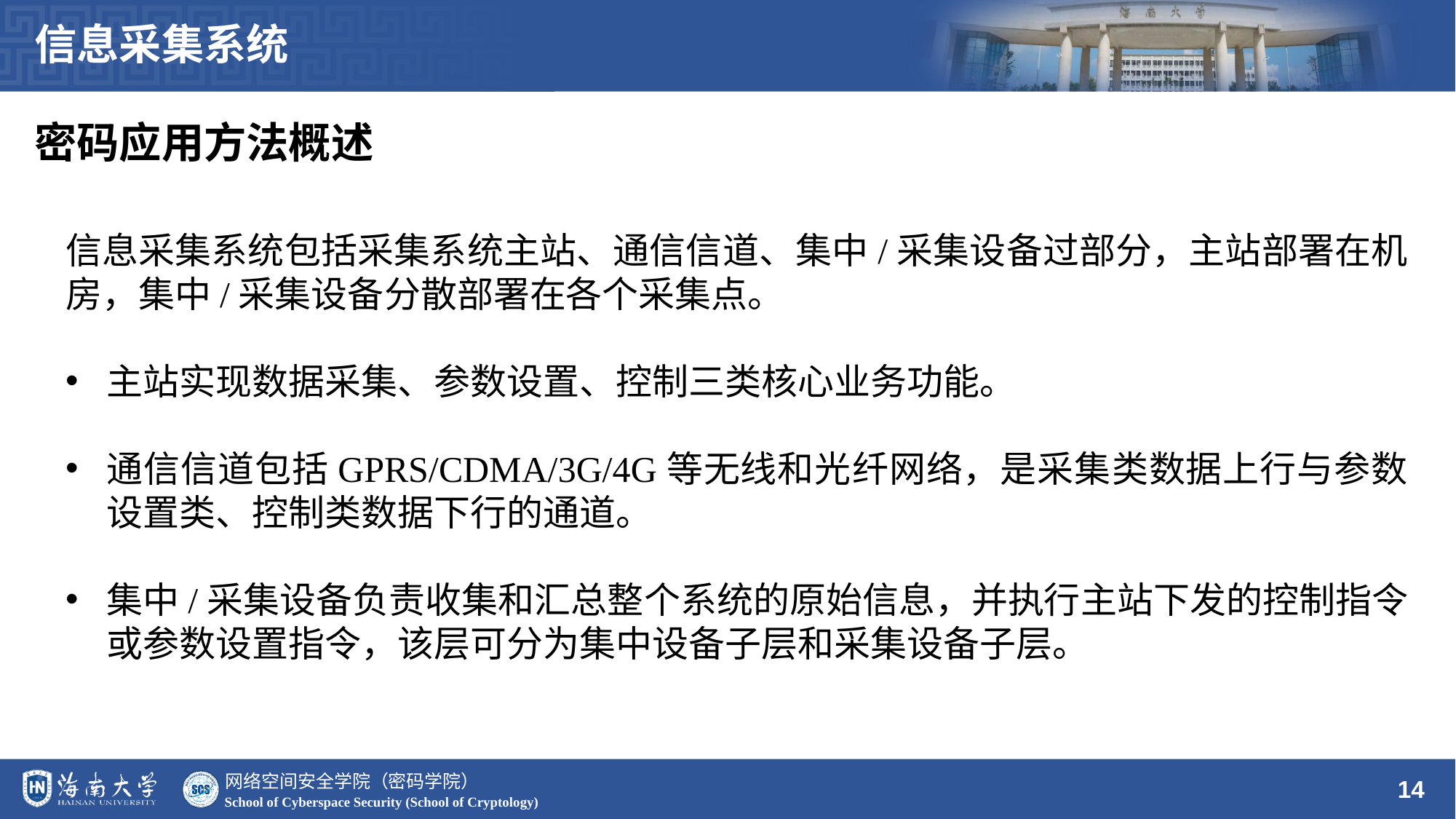

信息采集系统
密码应用方法概述

信息采集系统包括采集系统主站、通信信道、集中/采集设备过部分，主站部署在机房，集中/采集设备分散部署在各个采集点。

主站实现数据采集、参数设置、控制三类核心业务功能。

通信信道包括GPRS/CDMA/3G/4G等无线和光纤网络，是采集类数据上行与参数设置类、控制类数据下行的通道。

集中/采集设备负责收集和汇总整个系统的原始信息，并执行主站下发的控制指令或参数设置指令，该层可分为集中设备子层和采集设备子层。
14